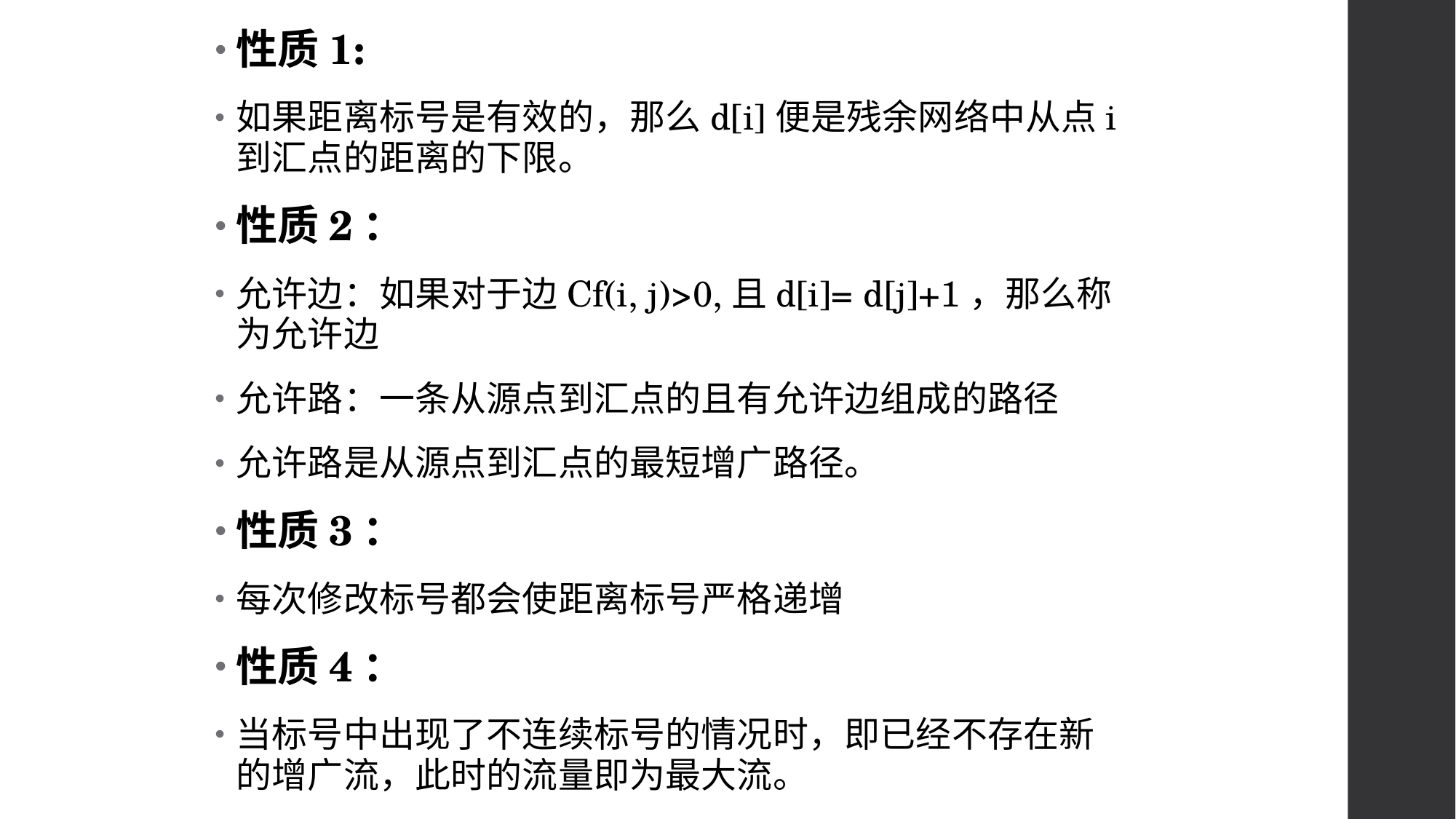

性质1:
如果距离标号是有效的，那么d[i]便是残余网络中从点i到汇点的距离的下限。
性质2：
允许边：如果对于边Cf(i, j)>0,且d[i]= d[j]+1，那么称为允许边
允许路：一条从源点到汇点的且有允许边组成的路径
允许路是从源点到汇点的最短增广路径。
性质3：
每次修改标号都会使距离标号严格递增
性质4：
当标号中出现了不连续标号的情况时，即已经不存在新的增广流，此时的流量即为最大流。